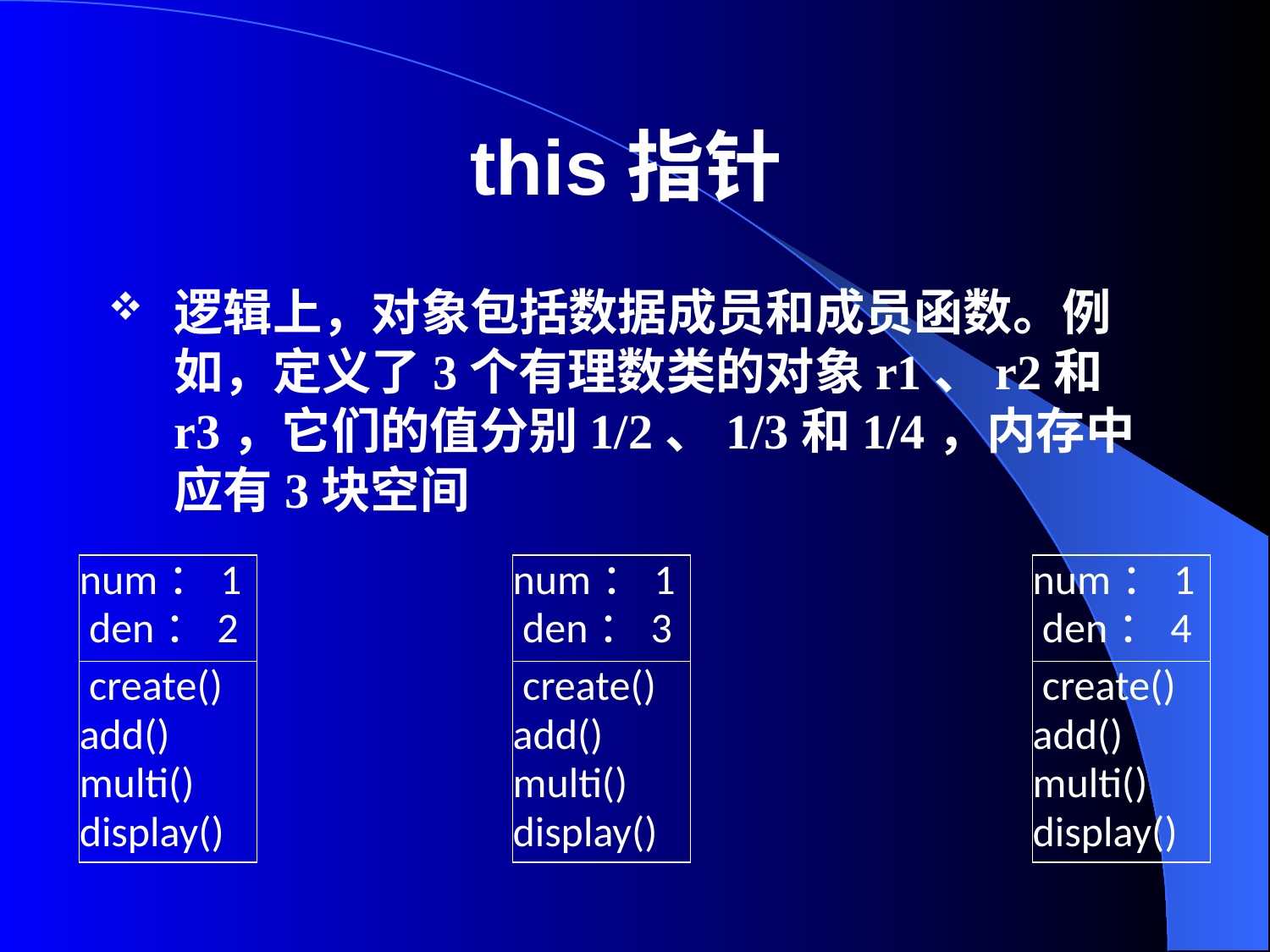

# this指针
逻辑上，对象包括数据成员和成员函数。例如，定义了3个有理数类的对象r1、r2和r3，它们的值分别1/2、1/3和1/4，内存中应有3块空间

num：1
 den：2

num：1
 den：3

num：1
 den：4

 create()
add()
multi()
display()
 create()
add()
multi()
display()
 create()
add()
multi()
display()